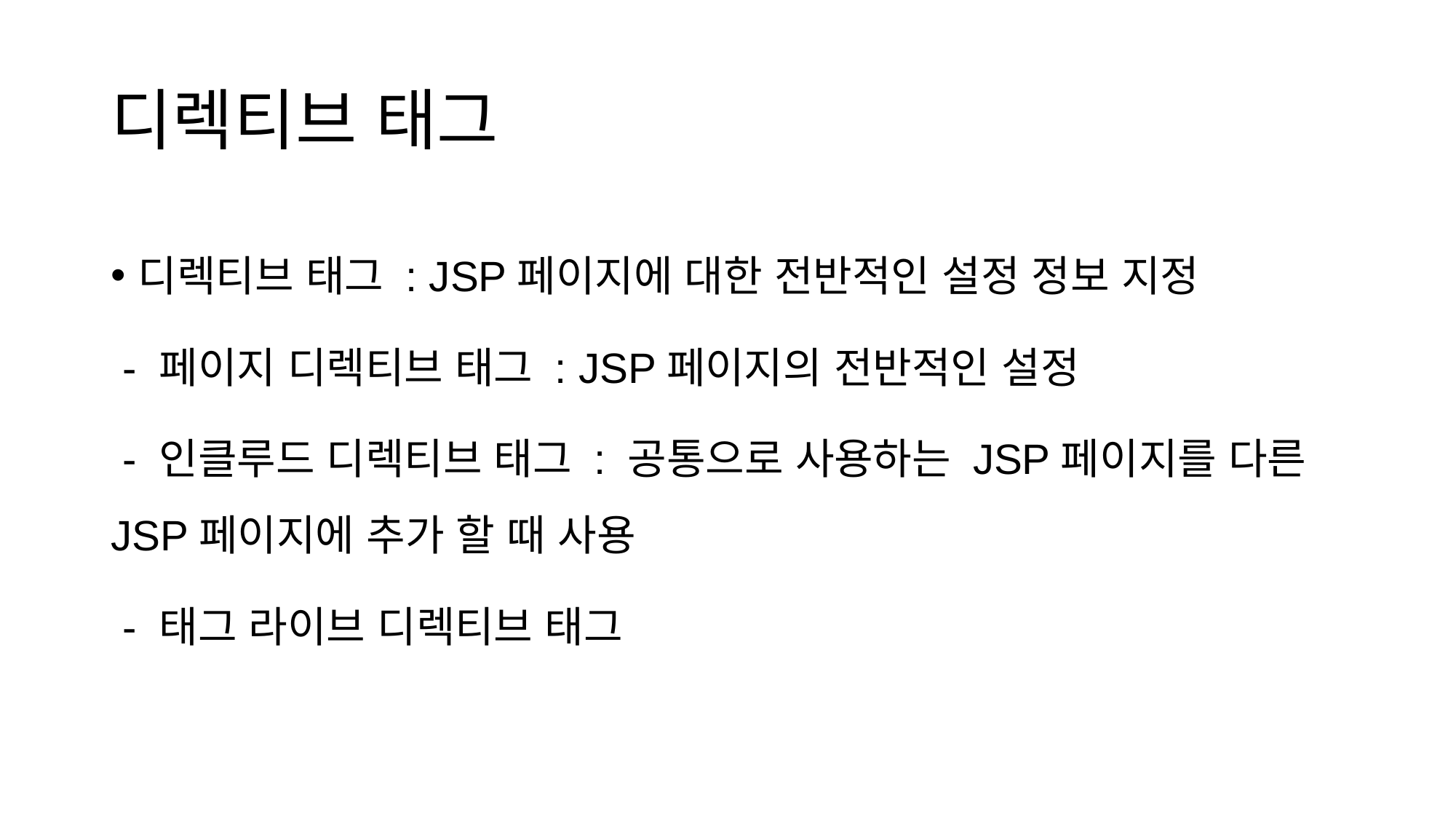

# 디렉티브 태그
디렉티브 태그 : JSP페이지에 대한 전반적인 설정 정보 지정
 - 페이지 디렉티브 태그 : JSP페이지의 전반적인 설정
 - 인클루드 디렉티브 태그 : 공통으로 사용하는 JSP페이지를 다른 JSP페이지에 추가 할 때 사용
 - 태그 라이브 디렉티브 태그